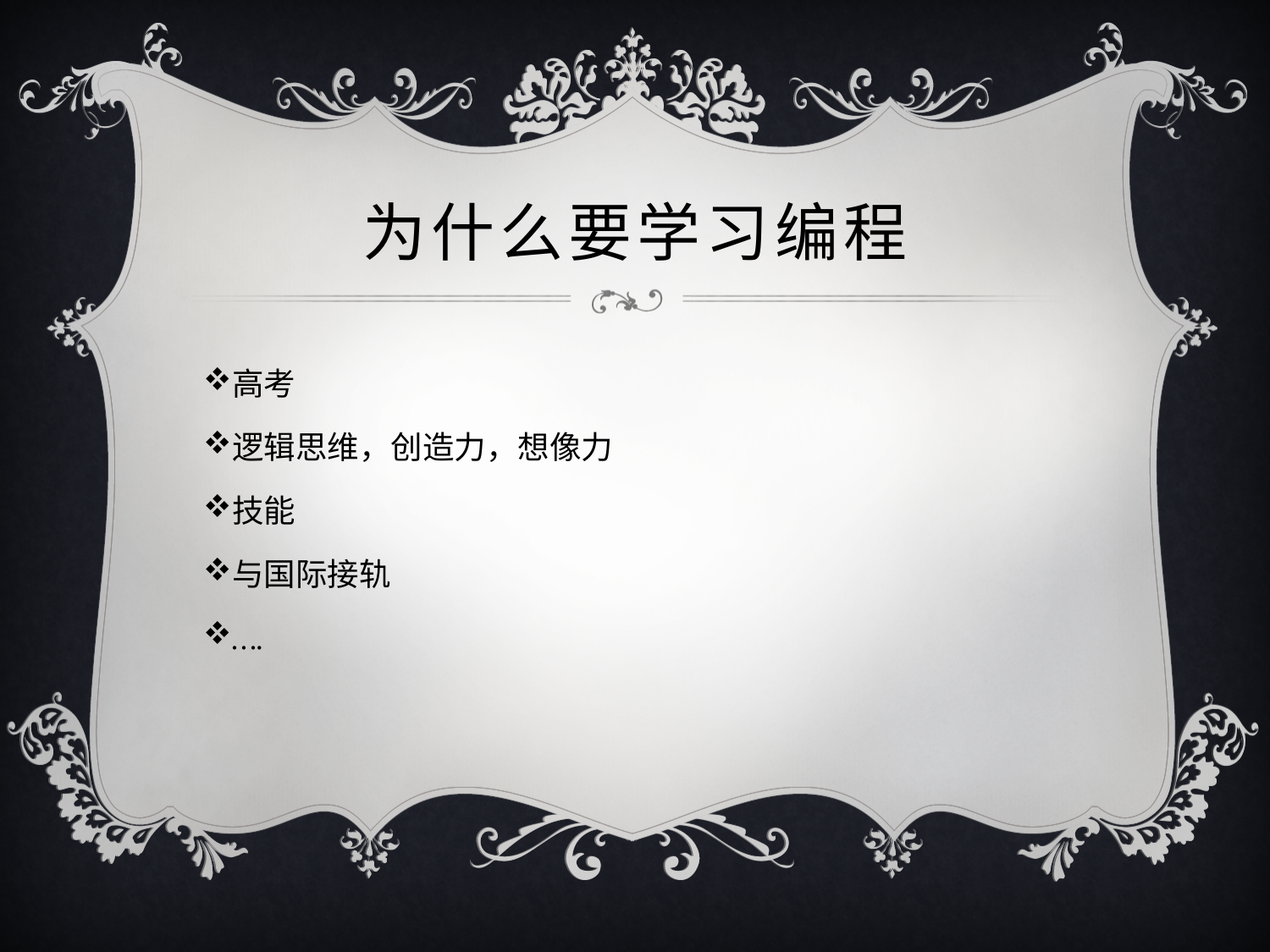

# 为什么要学习编程
高考
逻辑思维，创造力，想像力
技能
与国际接轨
….